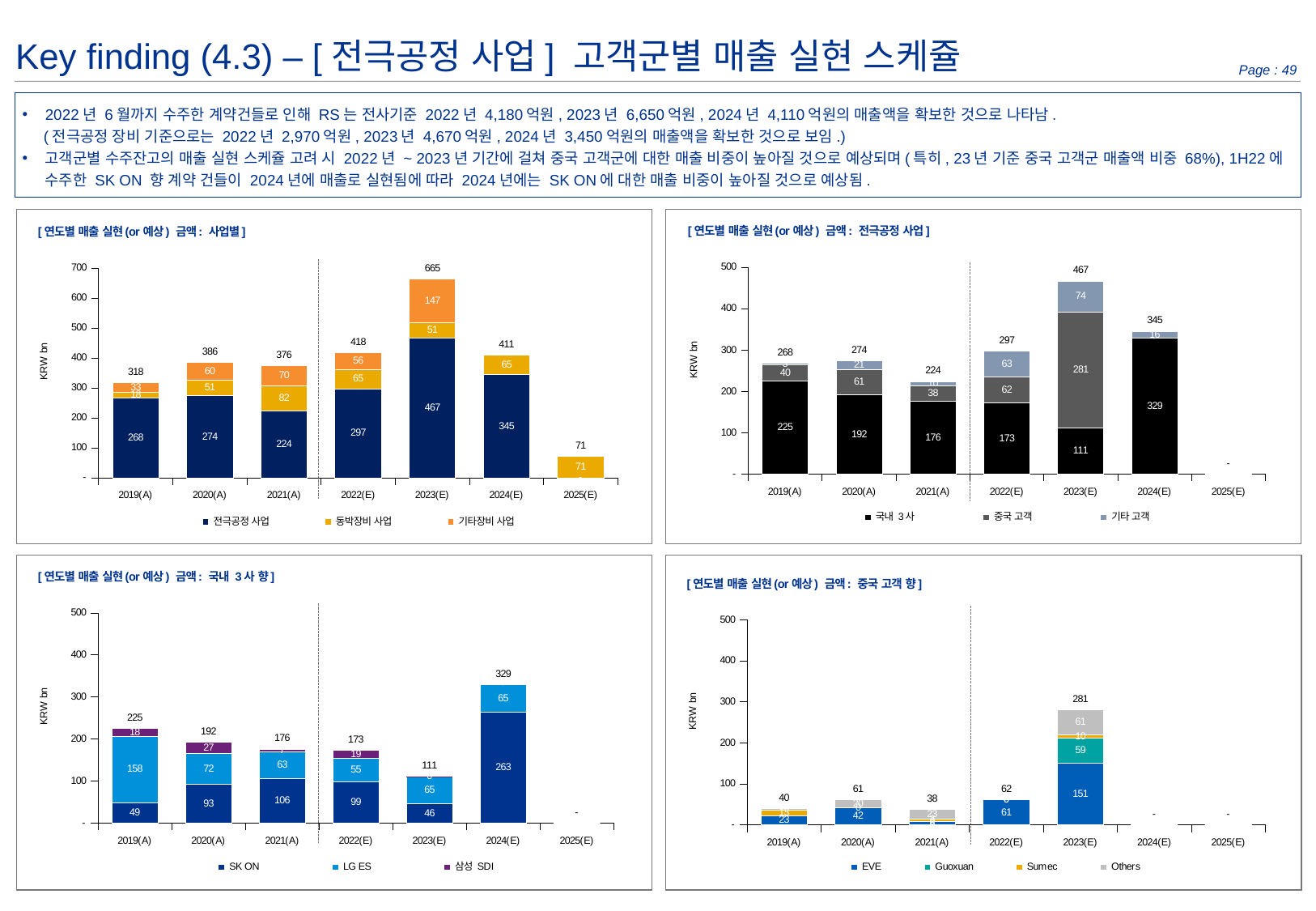

Key finding (4.3) – [전극공정 사업] 고객군별 매출 실현 스케쥴
2022년 6월까지 수주한 계약건들로 인해 RS는 전사기준 2022년 4,180억원, 2023년 6,650억원, 2024년 4,110억원의 매출액을 확보한 것으로 나타남.
     (전극공정 장비 기준으로는 2022년 2,970억원, 2023년 4,670억원, 2024년 3,450억원의 매출액을 확보한 것으로 보임.)
고객군별 수주잔고의 매출 실현 스케쥴 고려 시 2022년 ~ 2023년 기간에 걸쳐 중국 고객군에 대한 매출 비중이 높아질 것으로 예상되며(특히, 23년 기준 중국 고객군 매출액 비중 68%), 1H22에 수주한 SK ON 향 계약 건들이 2024년에 매출로 실현됨에 따라 2024년에는 SK ON에 대한 매출 비중이 높아질 것으로 예상됨.

### Chart: [연도별 매출 실현(or예상) 금액: 사업별]

| Category | 전극공정 사업 | 동박장비 사업 | 기타장비 사업 |  | Total |
|---|---|---|---|---|---|
| 2019(A) | 267737193677.0028 | 18179630305.388195 | 32508918497.565 | None | 318425742479.956 |
| 2020(A) | 274305621677.0 | 51206900413.192696 | 60084402066.0 | None | 385596924156.1927 |
| 2021(A) | 224280509247.53 | 81549771122.91266 | 69845179418.2 | None | 375675459788.64264 |
| 2022(E) | 297054299603.0 | 65250971046.5688 | 55907011014.0 | None | 418212281663.5688 |
| 2023(E) | 466750071965.0 | 50952918757.46687 | 146896352813.0 | None | 664599343535.4668 |
| 2024(E) | 345044911328.0 | 65495552000.0 | 0.0 | None | 410540463328.0 |
| 2025(E) | 0.0 | 71130400000.0 | 0.0 | None | 71130400000.0 |

### Chart: [연도별 매출 실현(or예상) 금액: 전극공정 사업]

| Category | 국내 3사 | 중국 고객 | 기타 고객 |  | Total |
|---|---|---|---|---|---|
| 2019(A) | 224959419807.5028 | 39710523869.5 | 3067250000.0 | None | 267737193677.0028 |
| 2020(A) | 191985637755.0 | 61383896942.0 | 20936086980.0 | None | 274305621677.0 |
| 2021(A) | 176269420869.53 | 37757069799.0 | 10254018579.0 | None | 224280509247.53 |
| 2022(E) | 172869999334.0 | 61588488050.0 | 62595812219.0 | None | 297054299603.0 |
| 2023(E) | 111464689272.0 | 281136840122.0 | 74148542571.0 | None | 466750071965.0 |
| 2024(E) | 328891530428.0 | 0.0 | 16153380900.0 | None | 345044911328.0 |
| 2025(E) | 0.0 | 0.0 | 0.0 | None | 0.0 |

### Chart: [연도별 매출 실현(or예상) 금액: 국내 3사 향]

| Category | SK ON | LG ES | 삼성 SDI |  | Total |
|---|---|---|---|---|---|
| 2019(A) | 48930398600.0 | 157820804807.5028 | 18208216400.0 | None | 224959419807.5028 |
| 2020(A) | 92952939576.0 | 72440060564.0 | 26592637615.0 | None | 191985637755.0 |
| 2021(A) | 106313614206.0 | 62570810144.53 | 7384996519.0 | None | 176269420869.53 |
| 2022(E) | 98601910333.0 | 55298256115.0 | 18969832886.0 | None | 172869999334.0 |
| 2023(E) | 45971738144.0 | 65253677753.0 | 239273375.0 | None | 111464689272.0 |
| 2024(E) | 263461530428.0 | 65430000000.0 | 0.0 | None | 328891530428.0 |
| 2025(E) | 0.0 | 0.0 | 0.0 | None | 0.0 |

### Chart: [연도별 매출 실현(or예상) 금액: 중국 고객 향]

| Category | EVE | Guoxuan | Sumec | Others | Total |
|---|---|---|---|---|---|
| 2019(A) | 22929677103.8 | 0.0 | 12811648000.0 | 3969198765.699997 | 39710523869.5 |
| 2020(A) | 41742489876.0 | 4957674.0 | 0.0 | 19636449392.0 | 61383896942.0 |
| 2021(A) | 8303453615.0 | 43234125.0 | 6645560960.0 | 22764821099.0 | 37757069799.0 |
| 2022(E) | 61480743923.0 | 90702031.0 | 0.0 | 17042096.0 | 61588488050.0 |
| 2023(E) | 151384773380.0 | 59481300000.0 | 9667360000.0 | 60603406742.0 | 281136840122.0 |
| 2024(E) | 0.0 | 0.0 | 0.0 | 0.0 | 0.0 |
| 2025(E) | 0.0 | 0.0 | 0.0 | 0.0 | 0.0 |